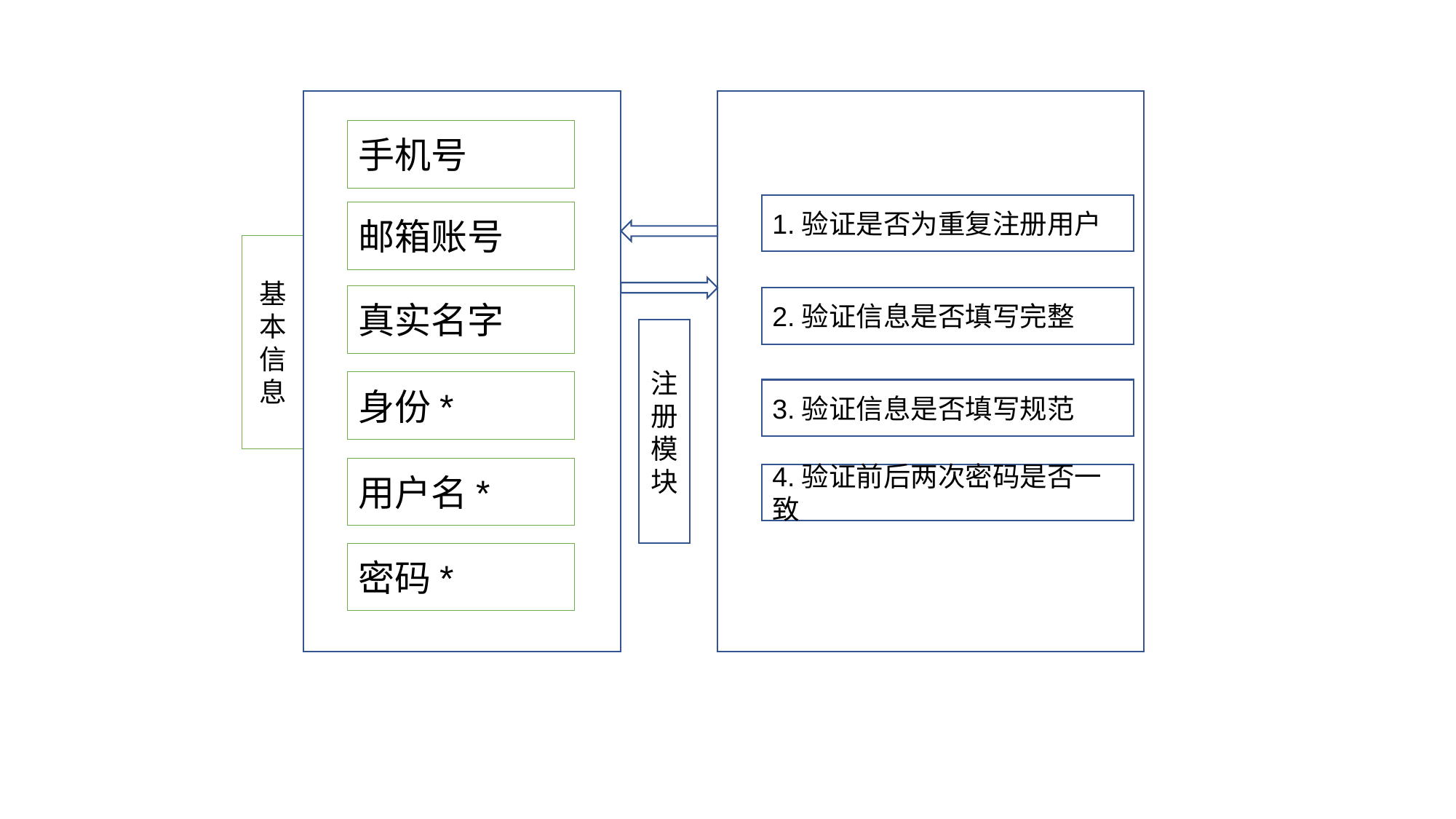

手机号
1.验证是否为重复注册用户
邮箱账号

基本信息

真实名字
2.验证信息是否填写完整
注册模块
身份*
3.验证信息是否填写规范
用户名*
4.验证前后两次密码是否一致
密码*